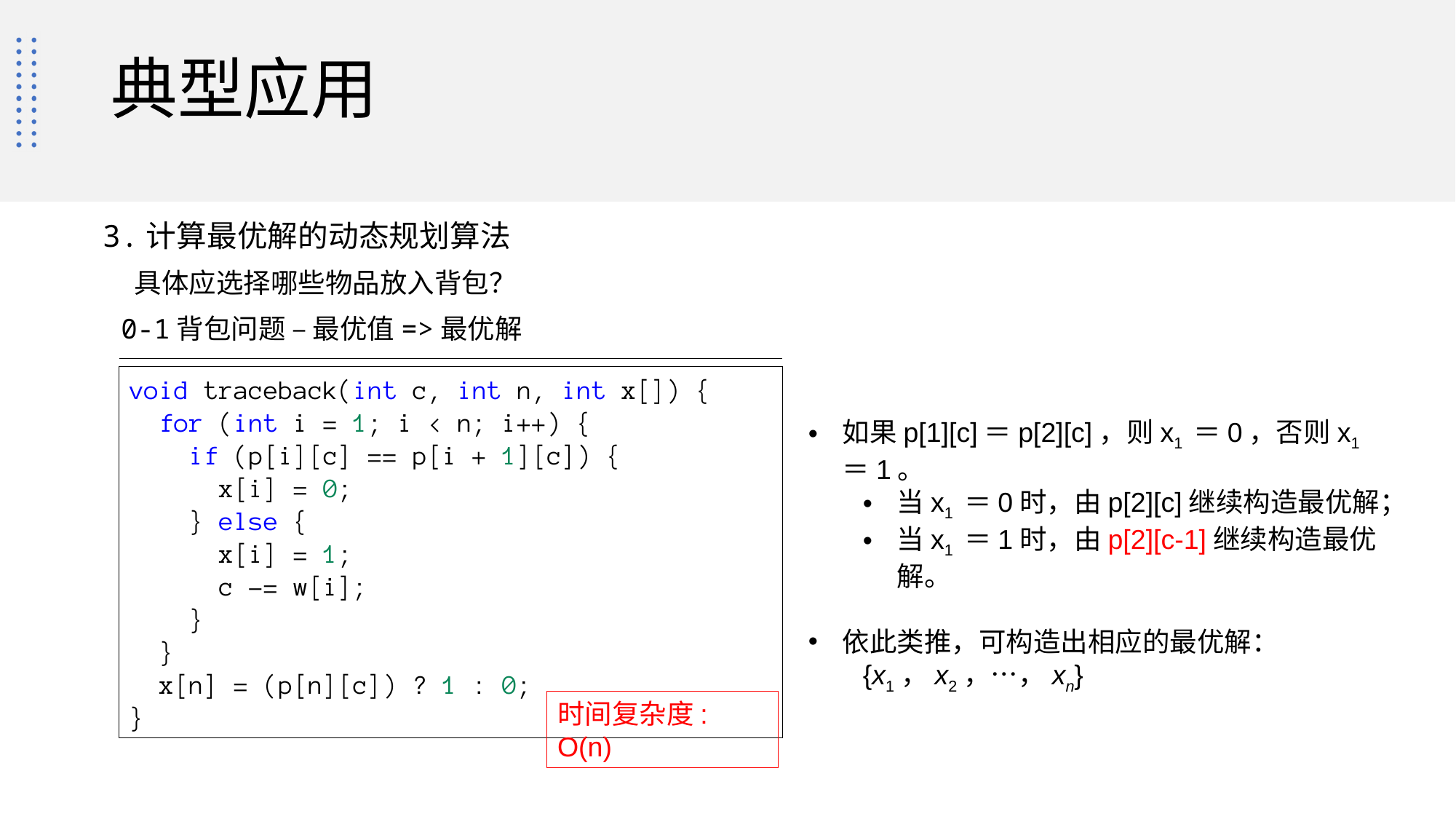

# 典型应用
3.计算最优解的动态规划算法
具体应选择哪些物品放入背包？
0-1背包问题 – 最优值=>最优解
void traceback(int c, int n, int x[]) {
  for (int i = 1; i < n; i++) {
    if (p[i][c] == p[i + 1][c]) {
      x[i] = 0;
    } else {
      x[i] = 1;
      c -= w[i];
    }
  }
  x[n] = (p[n][c]) ? 1 : 0;
}
如果p[1][c]＝p[2][c]，则x1 ＝0，否则x1 ＝1。
当x1 ＝0时，由p[2][c]继续构造最优解；
当x1 ＝1时，由p[2][c-1]继续构造最优解。

依此类推，可构造出相应的最优解：
{x1，x2，…，xn}
时间复杂度: O(n)